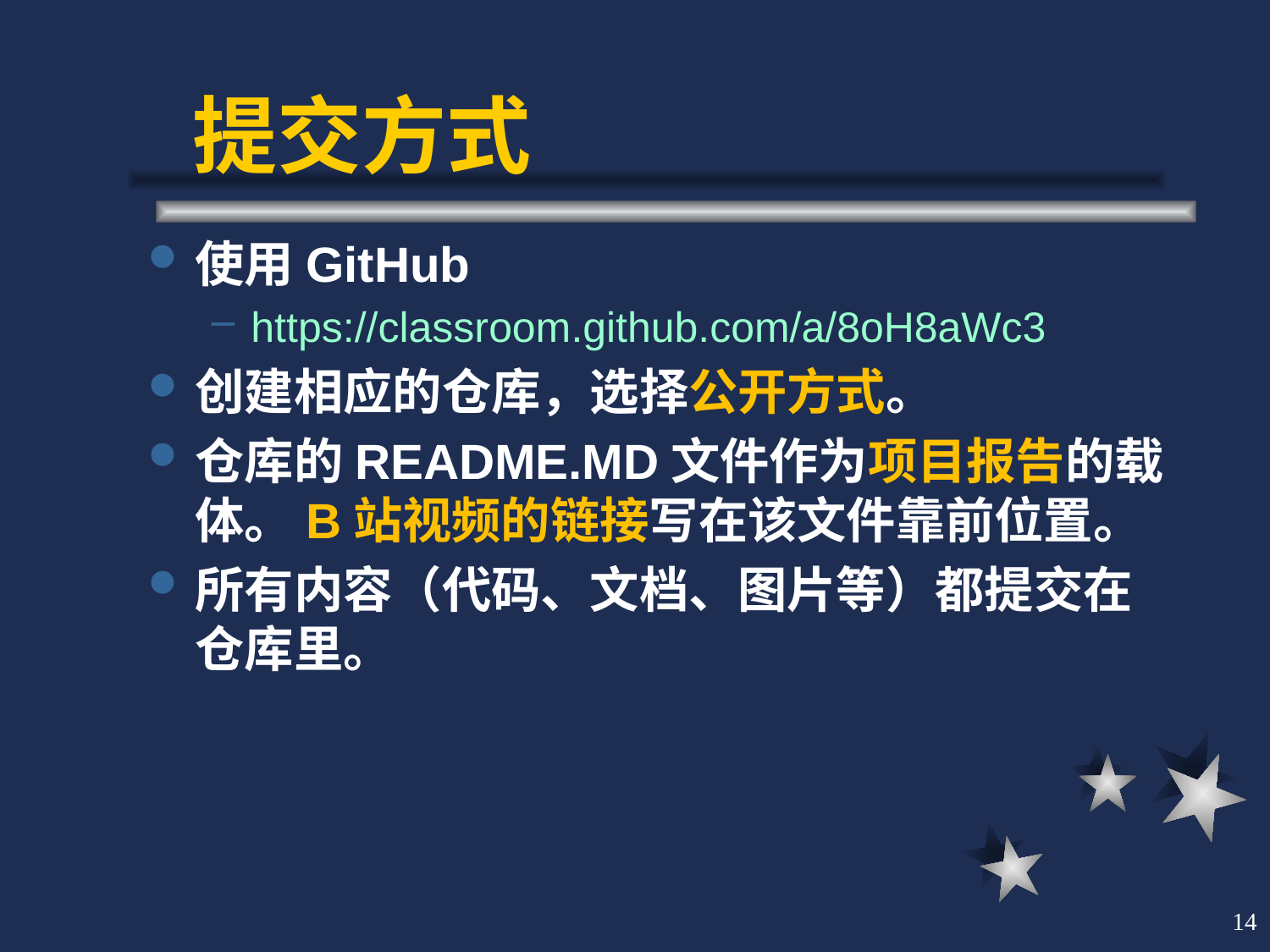

# 提交方式
使用GitHub
https://classroom.github.com/a/8oH8aWc3
创建相应的仓库，选择公开方式。
仓库的README.MD文件作为项目报告的载体。B站视频的链接写在该文件靠前位置。
所有内容（代码、文档、图片等）都提交在仓库里。
14